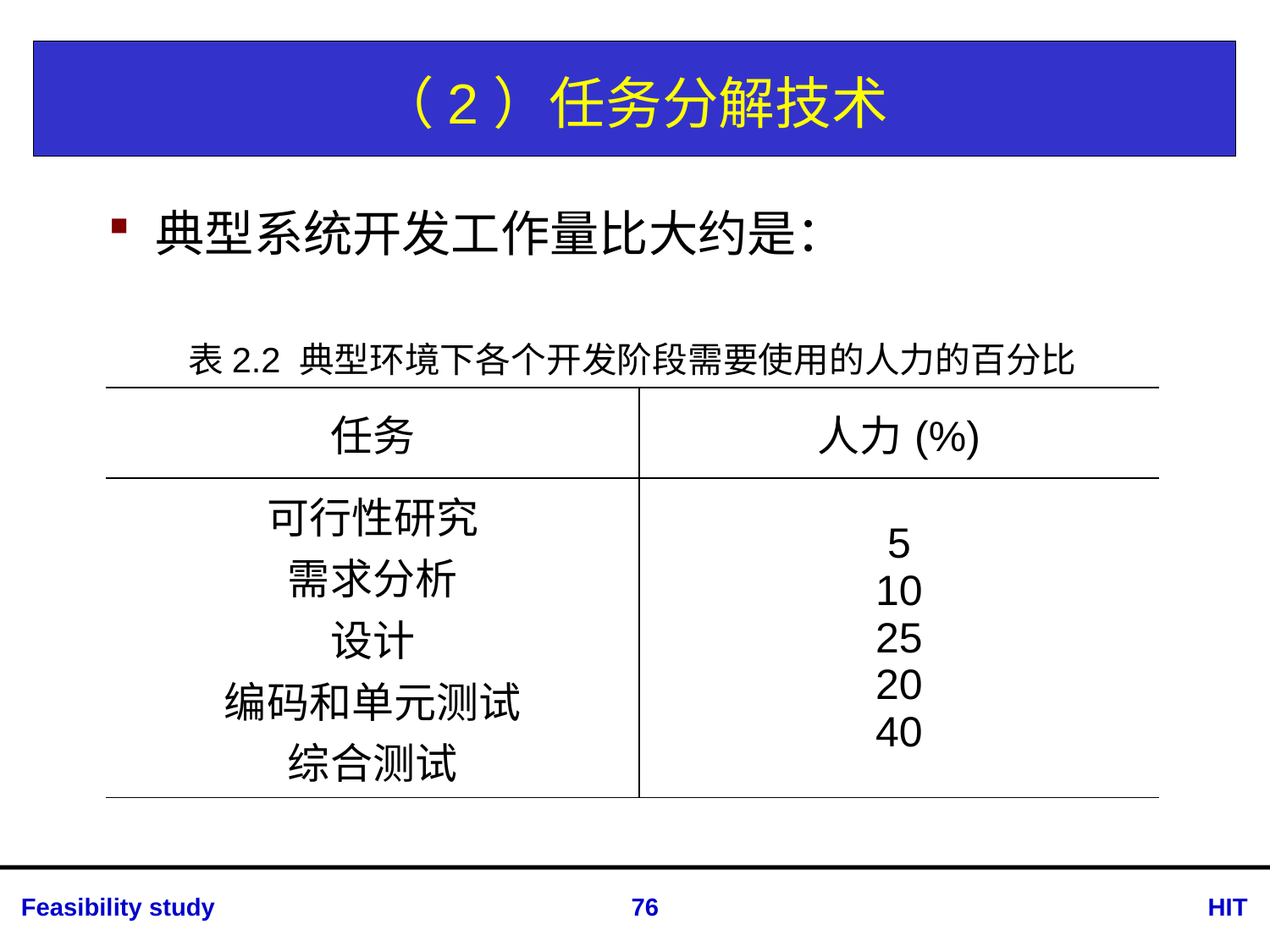

# （2）任务分解技术
典型系统开发工作量比大约是：
表2.2 典型环境下各个开发阶段需要使用的人力的百分比
| 任务 | 人力(%) |
| --- | --- |
| 可行性研究 需求分析 设计 编码和单元测试 综合测试 | 5 10 25 20 40 |